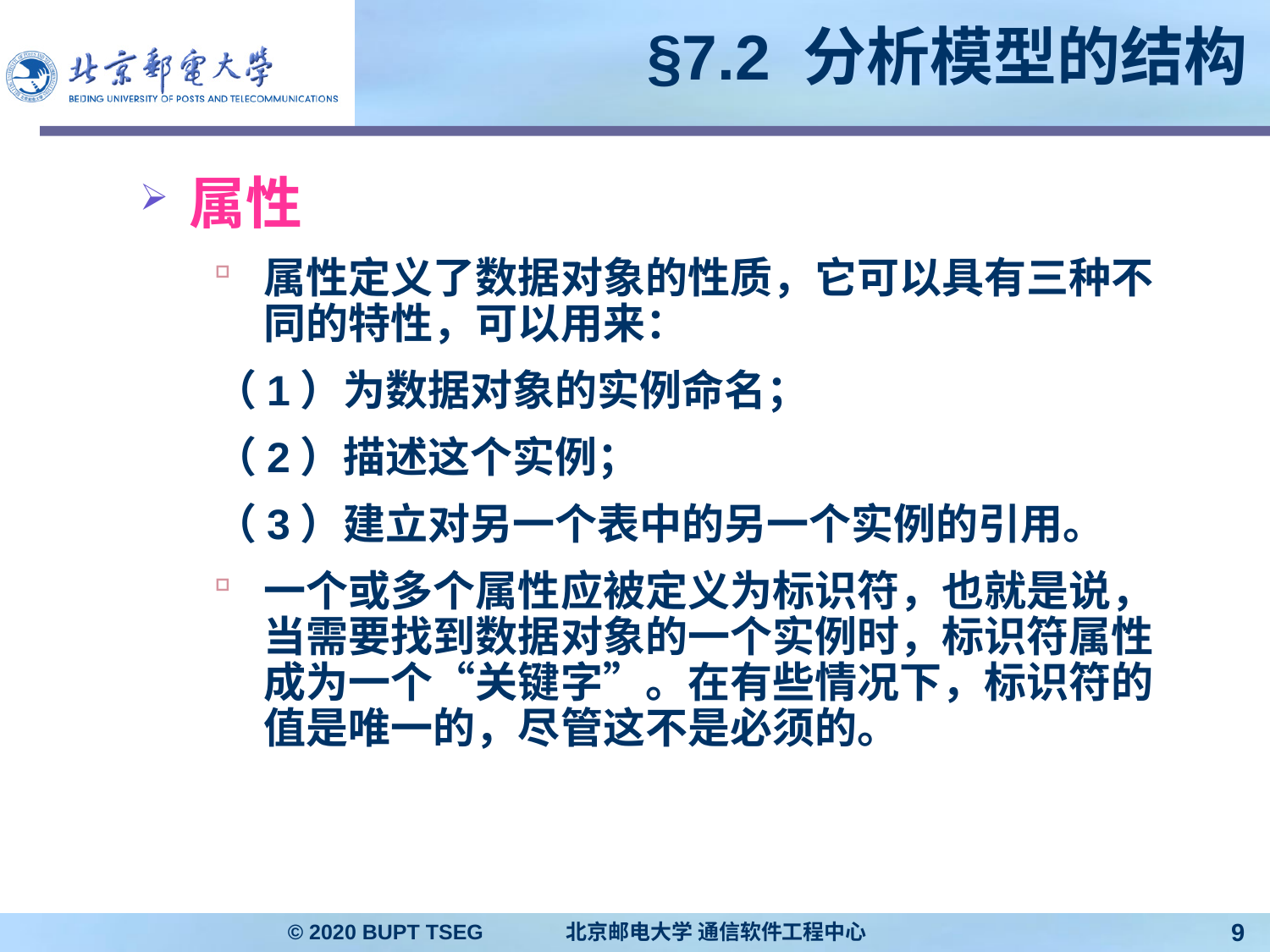

# §7.2 分析模型的结构
属性
属性定义了数据对象的性质，它可以具有三种不同的特性，可以用来：
（1）为数据对象的实例命名；
（2）描述这个实例；
（3）建立对另一个表中的另一个实例的引用。
一个或多个属性应被定义为标识符，也就是说，当需要找到数据对象的一个实例时，标识符属性成为一个“关键字”。在有些情况下，标识符的值是唯一的，尽管这不是必须的。
© 2020 BUPT TSEG             北京邮电大学 通信软件工程中心